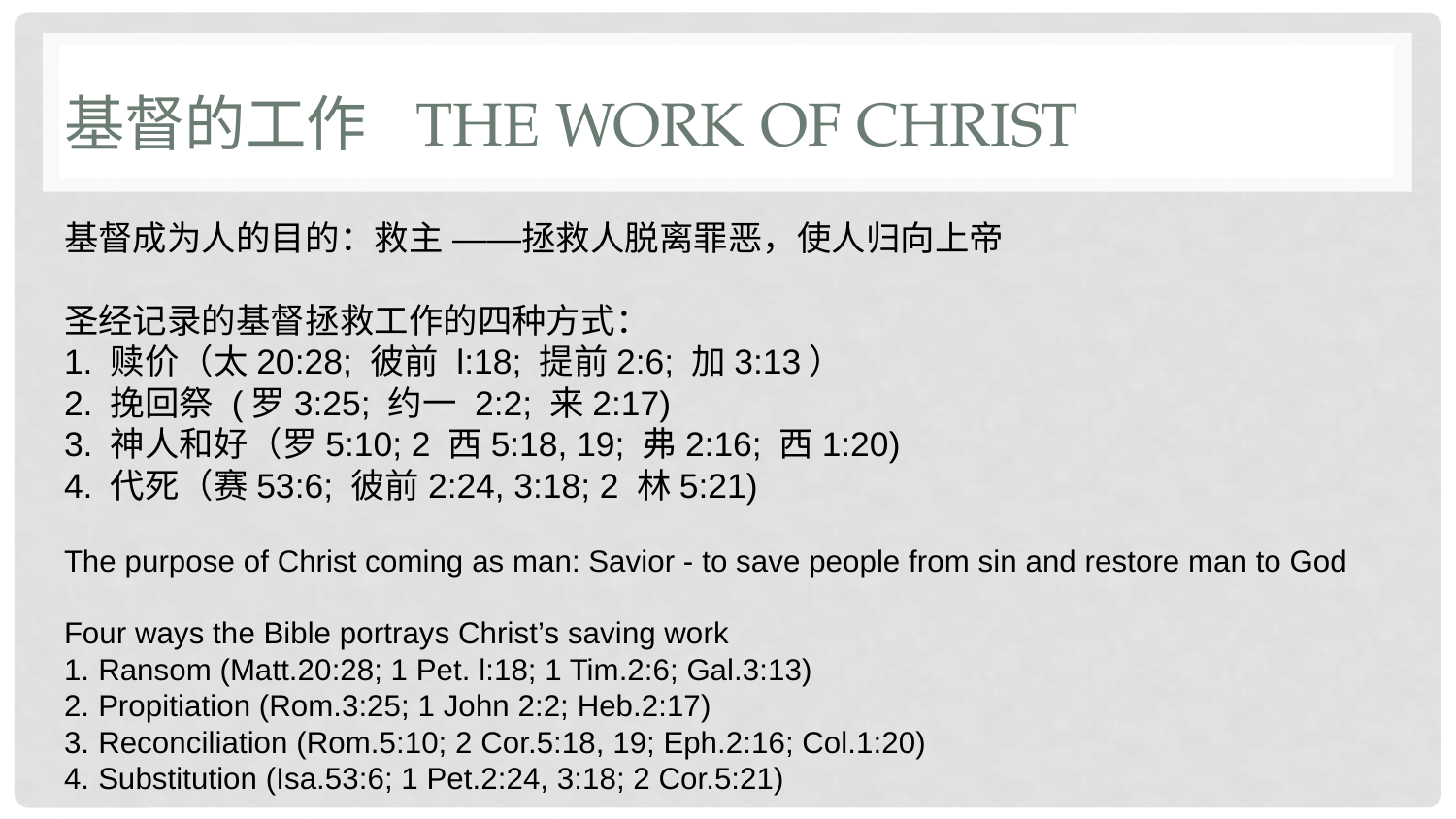

# 基督的工作  The Work of Christ
基督成为人的目的：救主 ——拯救人脱离罪恶，使人归向上帝

圣经记录的基督拯救工作的四种方式：
1. 赎价（太20:28; 彼前 l:18; 提前2:6; 加3:13）
2. 挽回祭 (罗3:25; 约一 2:2; 来2:17)
3. 神人和好（罗5:10; 2 西5:18, 19; 弗2:16; 西1:20)
4. 代死（赛53:6; 彼前2:24, 3:18; 2 林5:21)

The purpose of Christ coming as man: Savior - to save people from sin and restore man to God

Four ways the Bible portrays Christ’s saving work
1. Ransom (Matt.20:28; 1 Pet. l:18; 1 Tim.2:6; Gal.3:13)
2. Propitiation (Rom.3:25; 1 John 2:2; Heb.2:17)
3. Reconciliation (Rom.5:10; 2 Cor.5:18, 19; Eph.2:16; Col.1:20)
4. Substitution (Isa.53:6; 1 Pet.2:24, 3:18; 2 Cor.5:21)